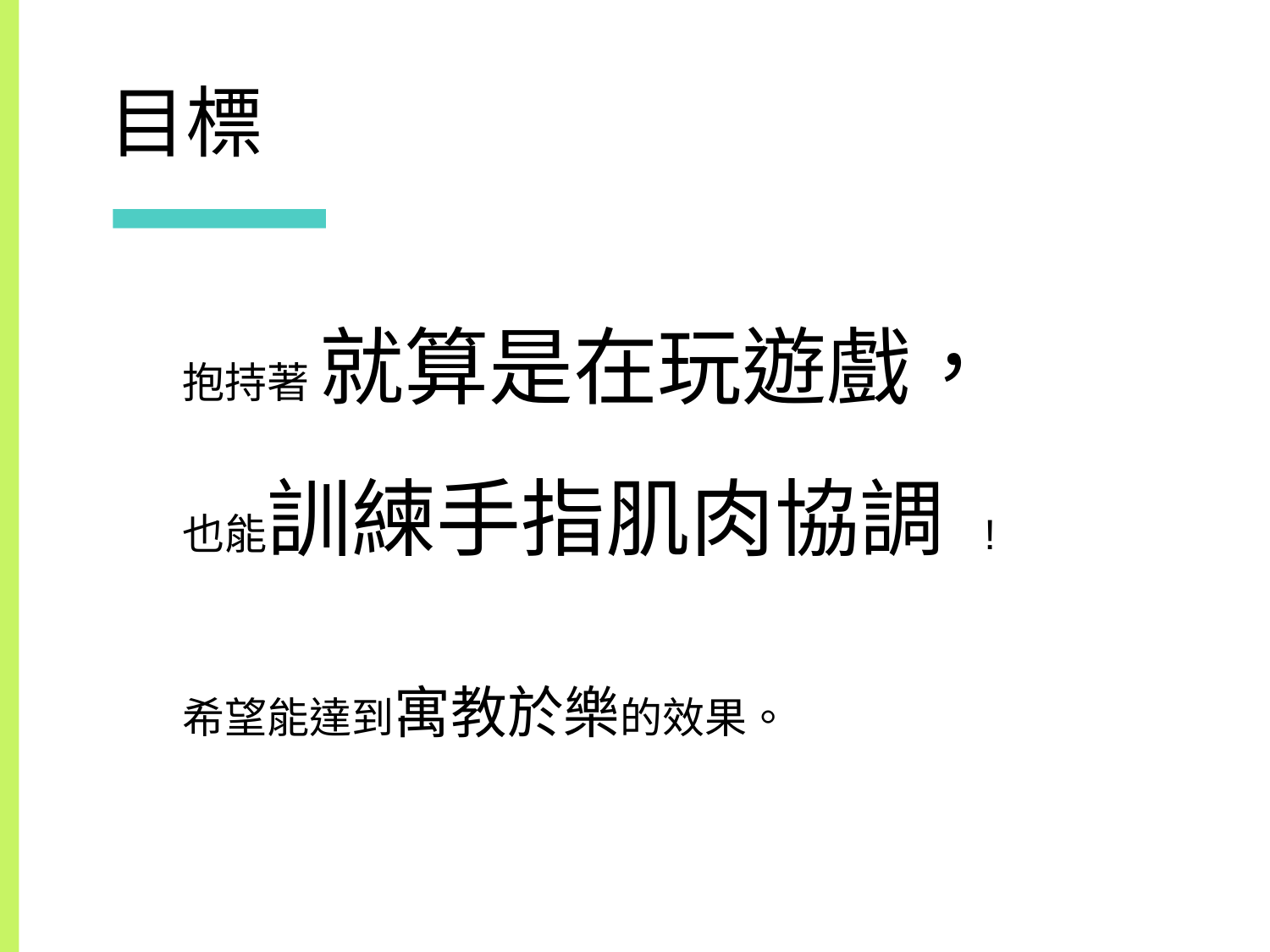

# 目標
抱持著 就算是在玩遊戲，
也能訓練手指肌肉協調 !

希望能達到寓教於樂的效果。